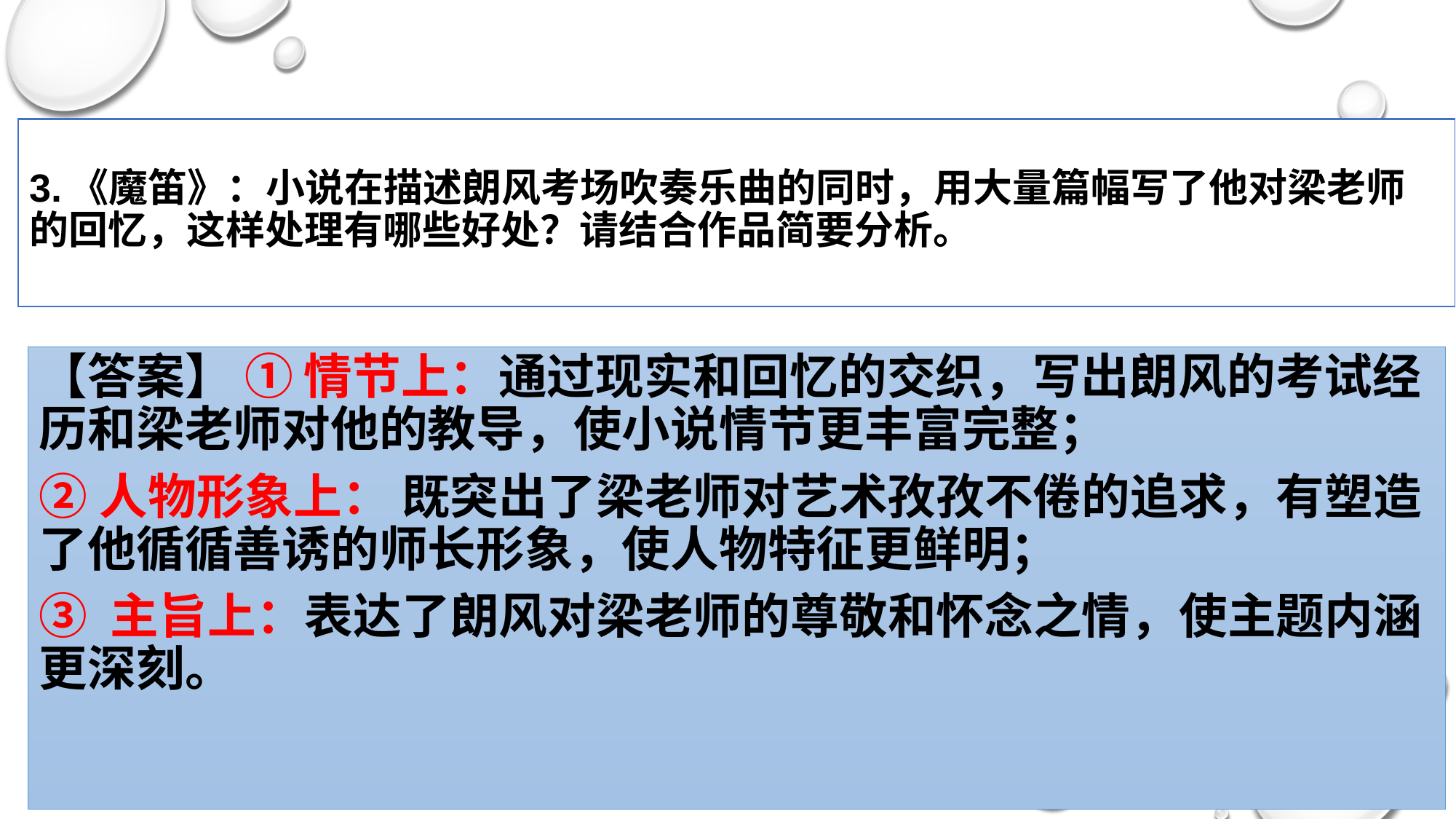

# 3.《魔笛》：小说在描述朗风考场吹奏乐曲的同时，用大量篇幅写了他对梁老师的回忆，这样处理有哪些好处？请结合作品简要分析。
【答案】 ① 情节上：通过现实和回忆的交织，写出朗风的考试经历和梁老师对他的教导，使小说情节更丰富完整；
②人物形象上： 既突出了梁老师对艺术孜孜不倦的追求，有塑造了他循循善诱的师长形象，使人物特征更鲜明；
③ 主旨上：表达了朗风对梁老师的尊敬和怀念之情，使主题内涵更深刻。